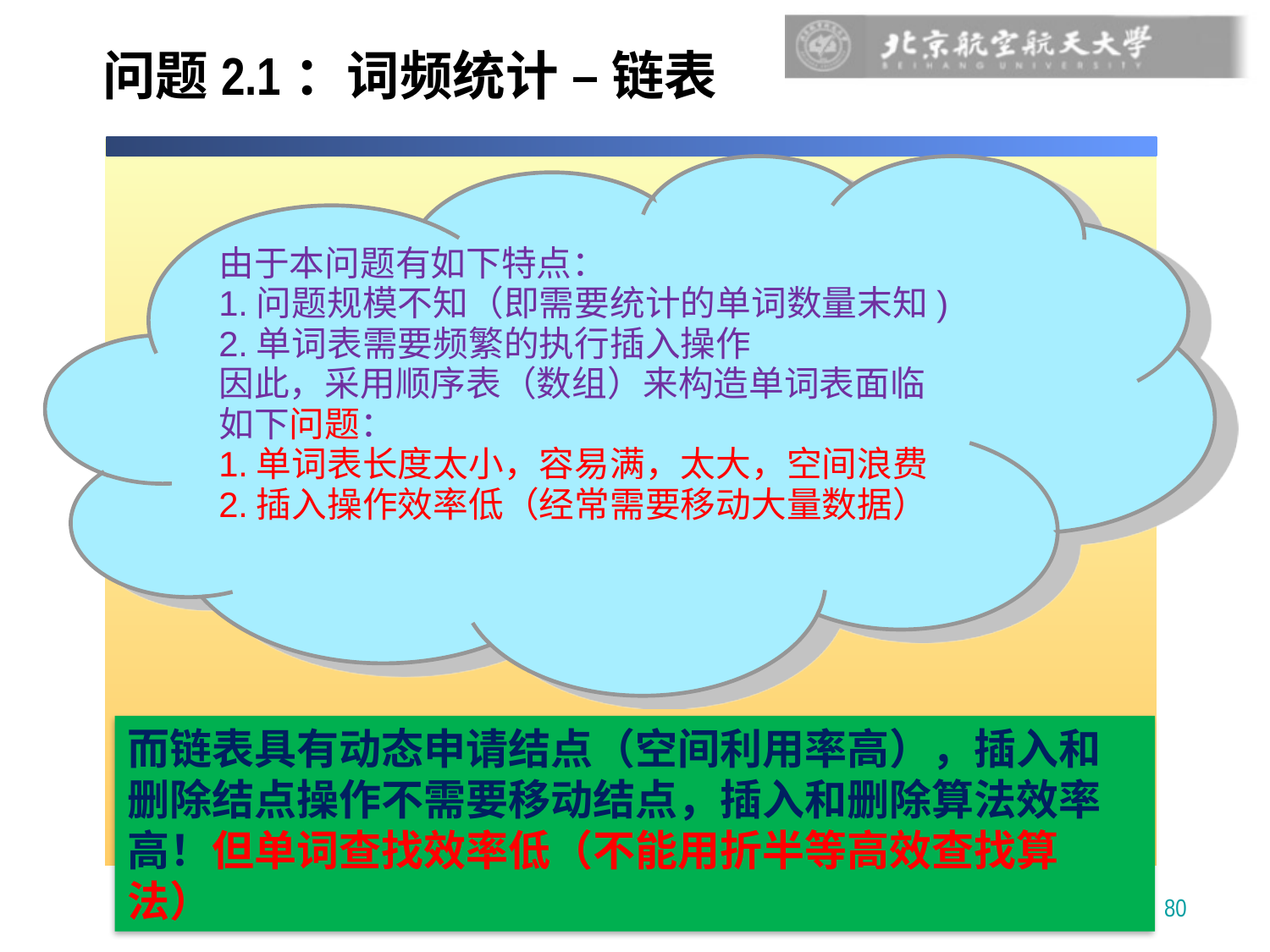

# 问题2.1：词频统计 – 链表
由于本问题有如下特点：
1.问题规模不知（即需要统计的单词数量末知)
2.单词表需要频繁的执行插入操作
因此，采用顺序表（数组）来构造单词表面临如下问题：
1.单词表长度太小，容易满，太大，空间浪费
2.插入操作效率低（经常需要移动大量数据）
而链表具有动态申请结点（空间利用率高），插入和删除结点操作不需要移动结点，插入和删除算法效率高！但单词查找效率低（不能用折半等高效查找算法）
80